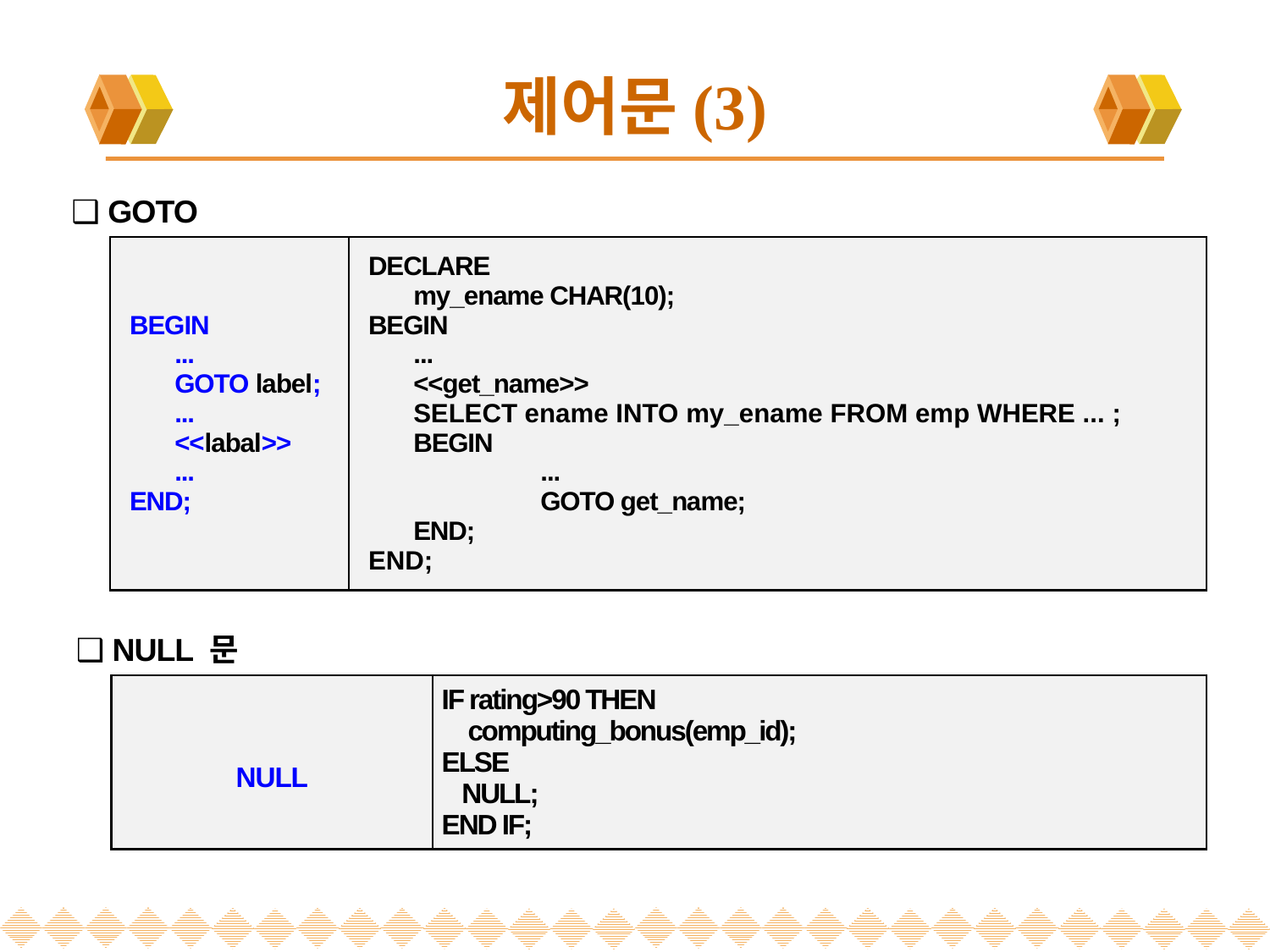

# 제어문(3)
❑ GOTO
| BEGIN ... GOTO label; ... <<labal>> ... END; | DECLARE my\_ename CHAR(10); BEGIN ... <<get\_name>> SELECT ename INTO my\_ename FROM emp WHERE ... ; BEGIN ... GOTO get\_name; END; END; |
| --- | --- |
❑ NULL 문
| NULL | IF rating>90 THEN computing\_bonus(emp\_id); ELSE NULL; END IF; |
| --- | --- |